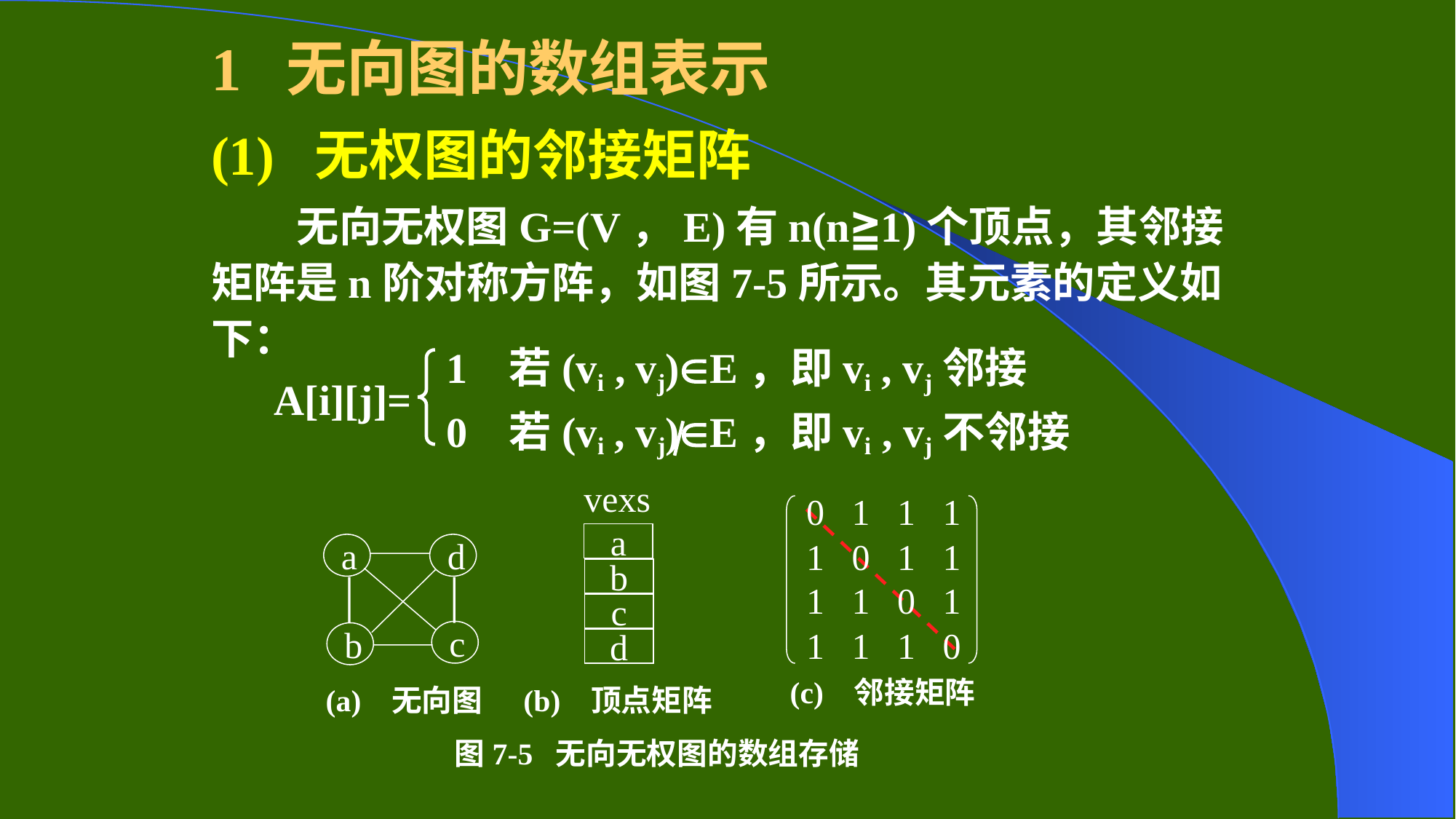

1  无向图的数组表示
(1)  无权图的邻接矩阵
        无向无权图G=(V，E)有n(n≧1)个顶点，其邻接矩阵是n阶对称方阵，如图7-5所示。其元素的定义如下：
1   若(vi , vj)∈E，即vi , vj邻接

A[i][j]=
0   若(vi , vj)∈E，即vi , vj不邻接

vexs
a
b
c
d
(b)   顶点矩阵
0   1   1   1

1   0   1   1
1   1   0   1
1   1   1   0

(c)   邻接矩阵
a
d

c
b

(a)   无向图
图7-5  无向无权图的数组存储